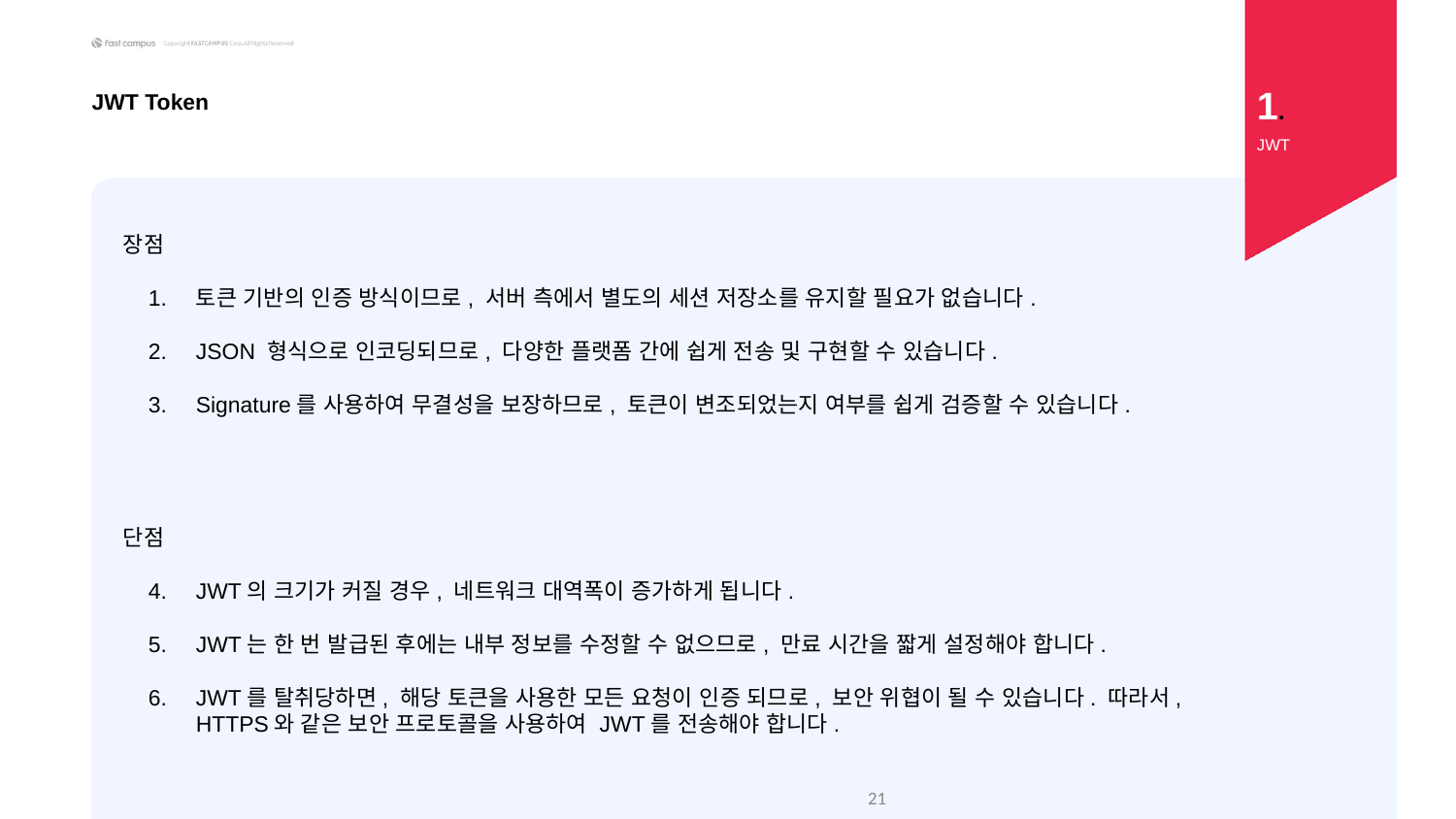

1.
JWT Token
JWT
장점

토큰 기반의 인증 방식이므로, 서버 측에서 별도의 세션 저장소를 유지할 필요가 없습니다.
JSON 형식으로 인코딩되므로, 다양한 플랫폼 간에 쉽게 전송 및 구현할 수 있습니다.
Signature를 사용하여 무결성을 보장하므로, 토큰이 변조되었는지 여부를 쉽게 검증할 수 있습니다.

단점

JWT의 크기가 커질 경우, 네트워크 대역폭이 증가하게 됩니다.
JWT는 한 번 발급된 후에는 내부 정보를 수정할 수 없으므로, 만료 시간을 짧게 설정해야 합니다.
JWT를 탈취당하면, 해당 토큰을 사용한 모든 요청이 인증 되므로, 보안 위협이 될 수 있습니다. 따라서, HTTPS와 같은 보안 프로토콜을 사용하여 JWT를 전송해야 합니다.

21